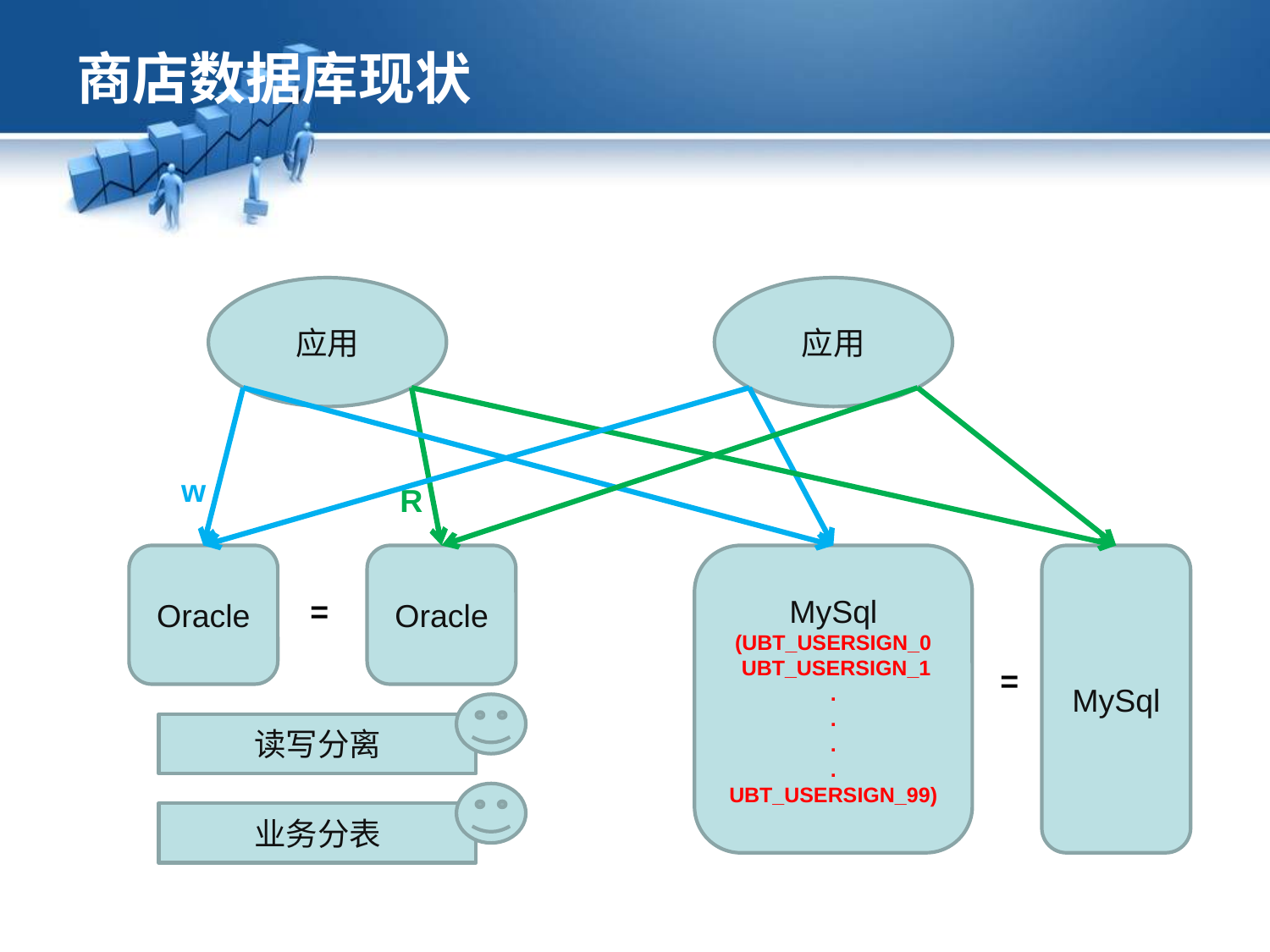

# 商店数据库现状
应用
应用
w
R
Oracle
Oracle
MySql
(UBT_USERSIGN_0
 UBT_USERSIGN_1
.
.
.
.
UBT_USERSIGN_99)
MySql
=
=

读写分离

业务分表